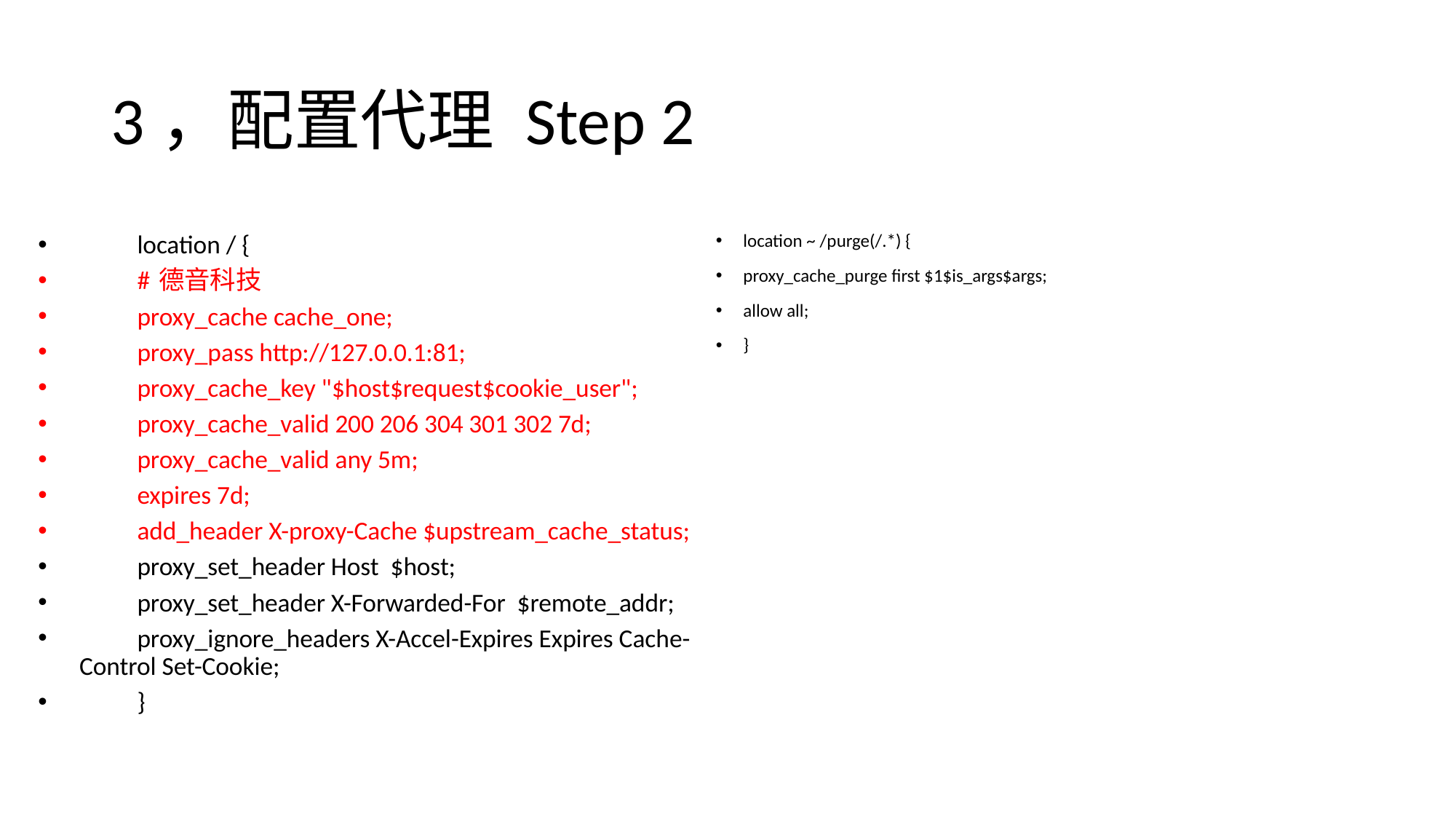

# 3，配置代理 Step 2
	location / {
		# 德音科技
		proxy_cache cache_one;
		proxy_pass http://127.0.0.1:81;
		proxy_cache_key "$host$request$cookie_user";
		proxy_cache_valid 200 206 304 301 302 7d;
		proxy_cache_valid any 5m;
		expires 7d;
		add_header X-proxy-Cache $upstream_cache_status;
		proxy_set_header Host  $host;
		proxy_set_header X-Forwarded-For  $remote_addr;
		proxy_ignore_headers X-Accel-Expires Expires Cache-Control Set-Cookie;
	}
location ~ /purge(/.*) {
proxy_cache_purge first $1$is_args$args;
allow all;
}